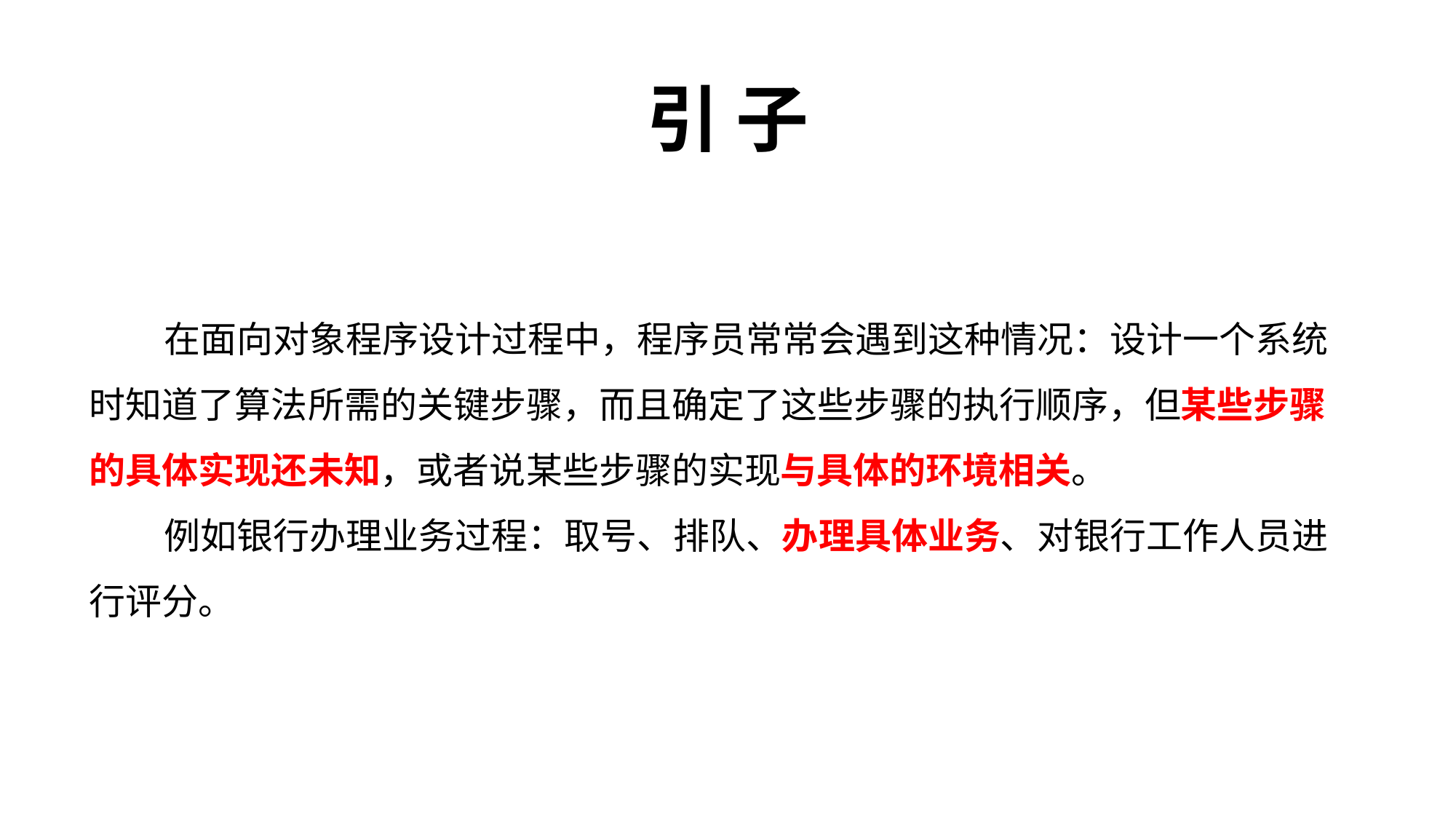

# 引 子
        在面向对象程序设计过程中，程序员常常会遇到这种情况：设计一个系统时知道了算法所需的关键步骤，而且确定了这些步骤的执行顺序，但某些步骤的具体实现还未知，或者说某些步骤的实现与具体的环境相关。
        例如银行办理业务过程：取号、排队、办理具体业务、对银行工作人员进行评分。